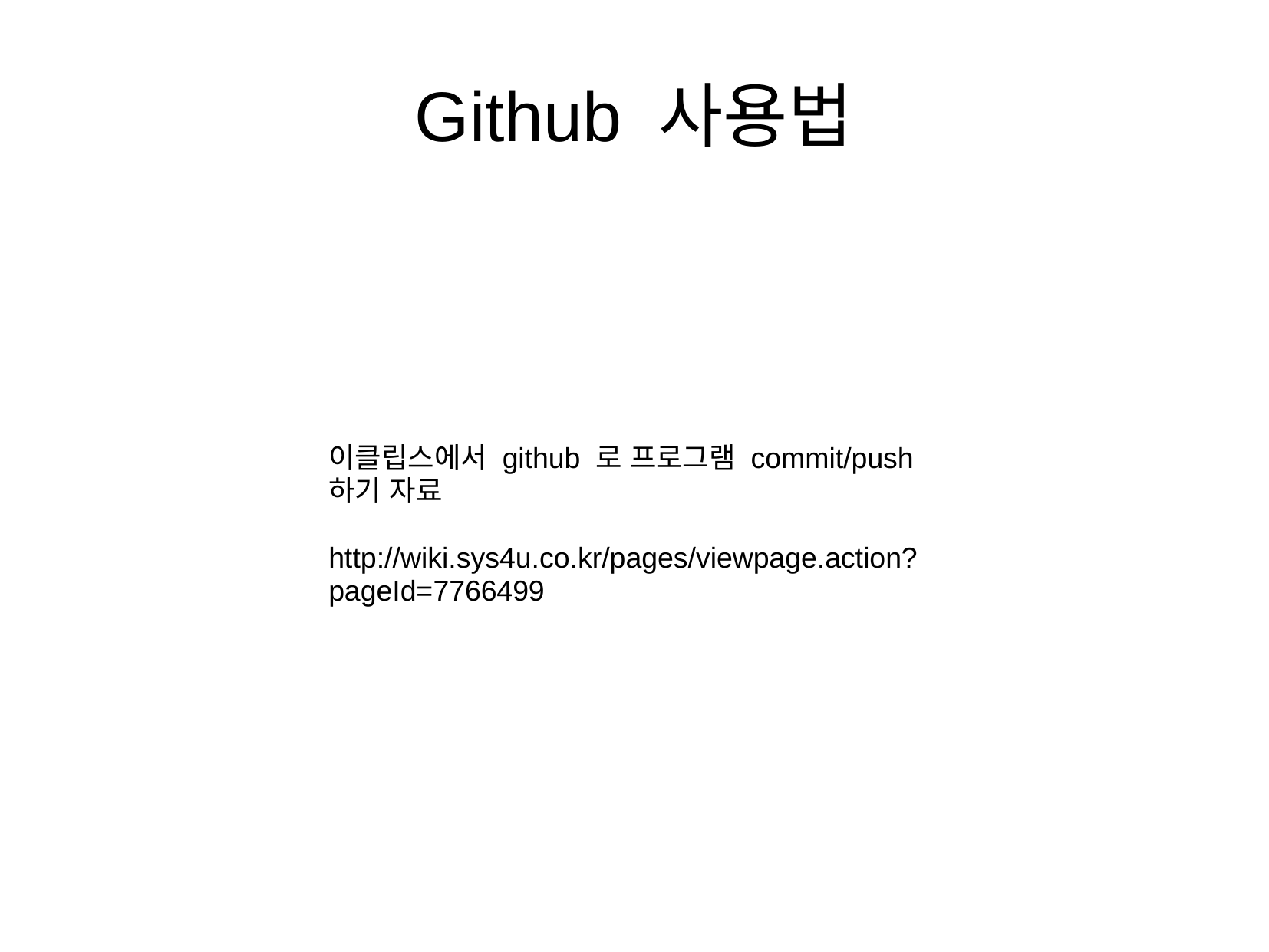

# Github 사용법
이클립스에서 github 로 프로그램 commit/push 하기 자료

http://wiki.sys4u.co.kr/pages/viewpage.action?pageId=7766499